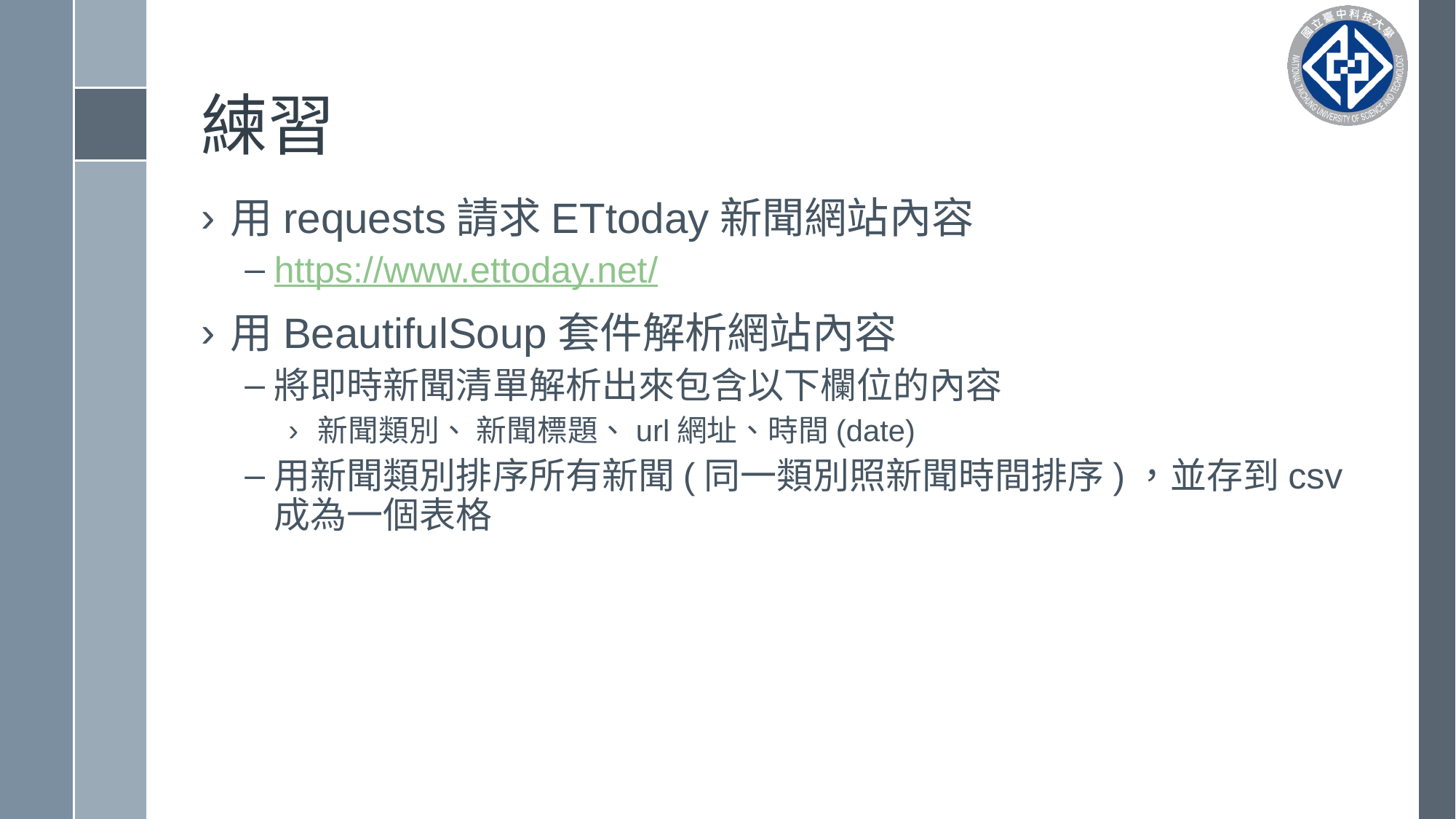

# 練習
用requests請求ETtoday新聞網站內容
https://www.ettoday.net/
用BeautifulSoup套件解析網站內容
將即時新聞清單解析出來包含以下欄位的內容
新聞類別、 新聞標題、url網址、時間(date)
用新聞類別排序所有新聞(同一類別照新聞時間排序)，並存到csv成為一個表格